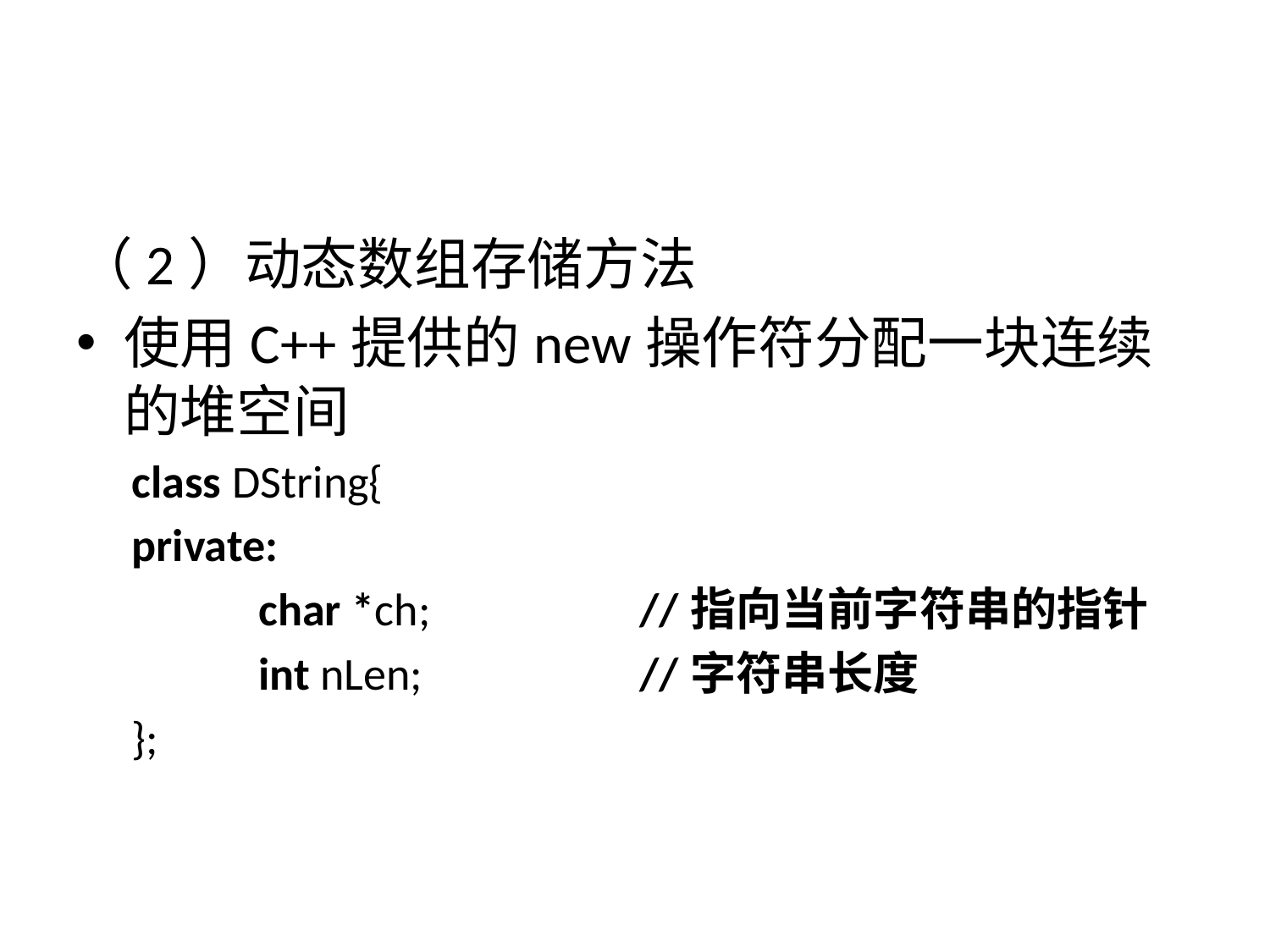

#
（2）动态数组存储方法
使用C++提供的new操作符分配一块连续的堆空间
class DString{
private:
	char *ch;		//指向当前字符串的指针
	int nLen;		//字符串长度
};